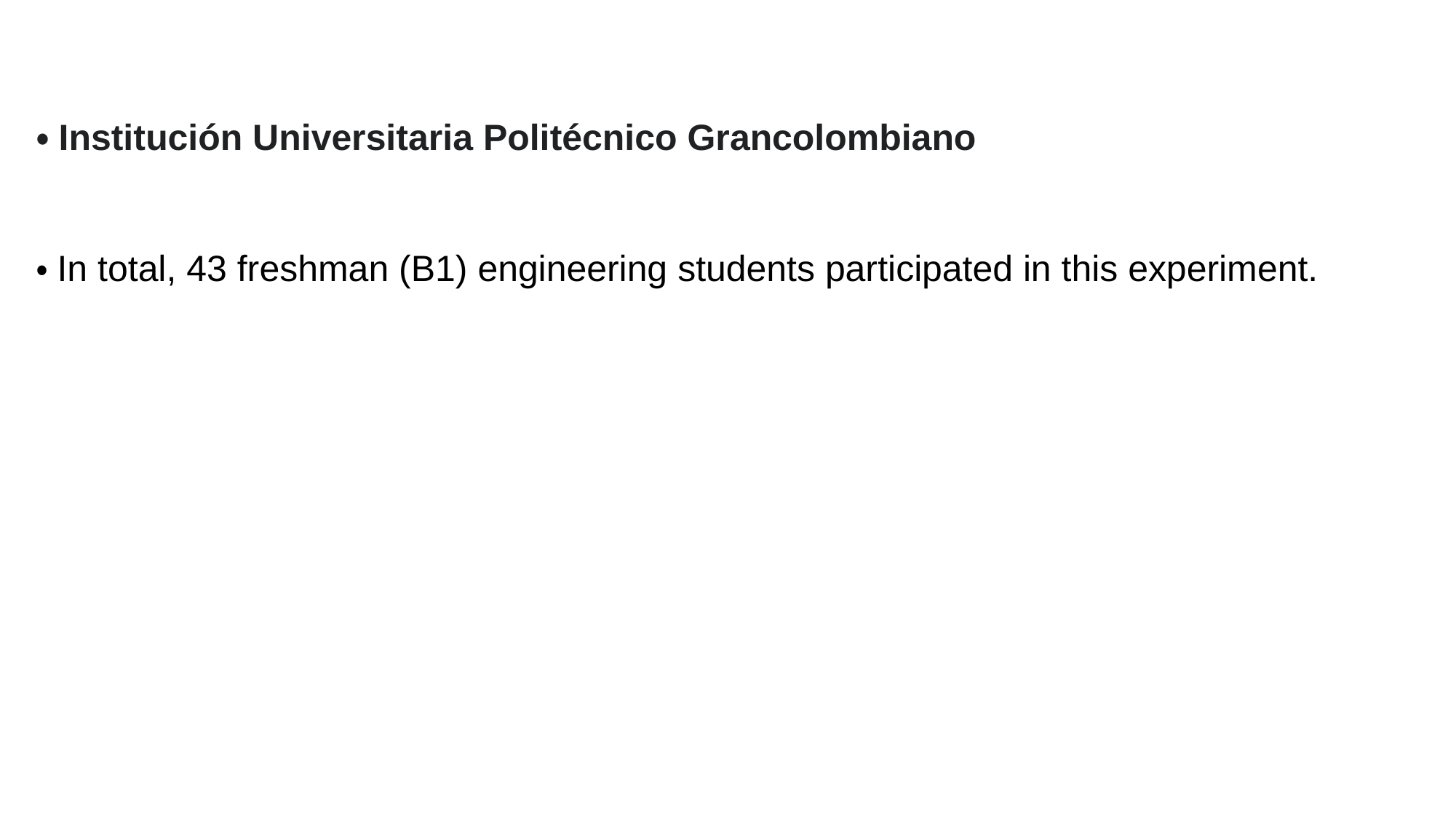

・Institución Universitaria Politécnico Grancolombiano

・In total, 43 freshman (B1) engineering students participated in this experiment.